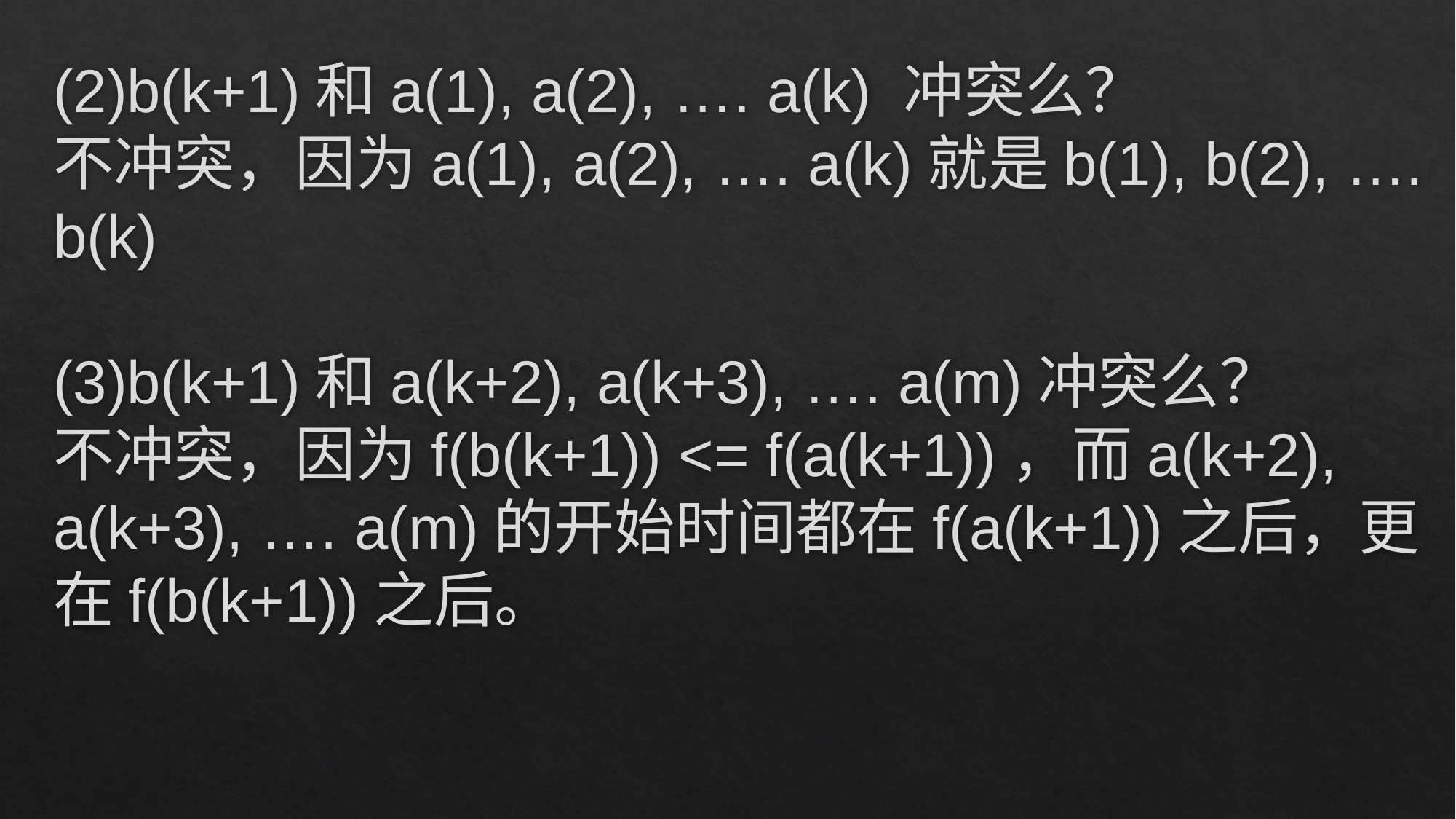

# (2)b(k+1)和a(1), a(2), …. a(k) 冲突么？ 不冲突，因为a(1), a(2), …. a(k)就是b(1), b(2), …. b(k) (3)b(k+1)和a(k+2), a(k+3), …. a(m)冲突么？ 不冲突，因为f(b(k+1)) <= f(a(k+1))，而a(k+2), a(k+3), …. a(m)的开始时间都在f(a(k+1))之后，更在f(b(k+1))之后。